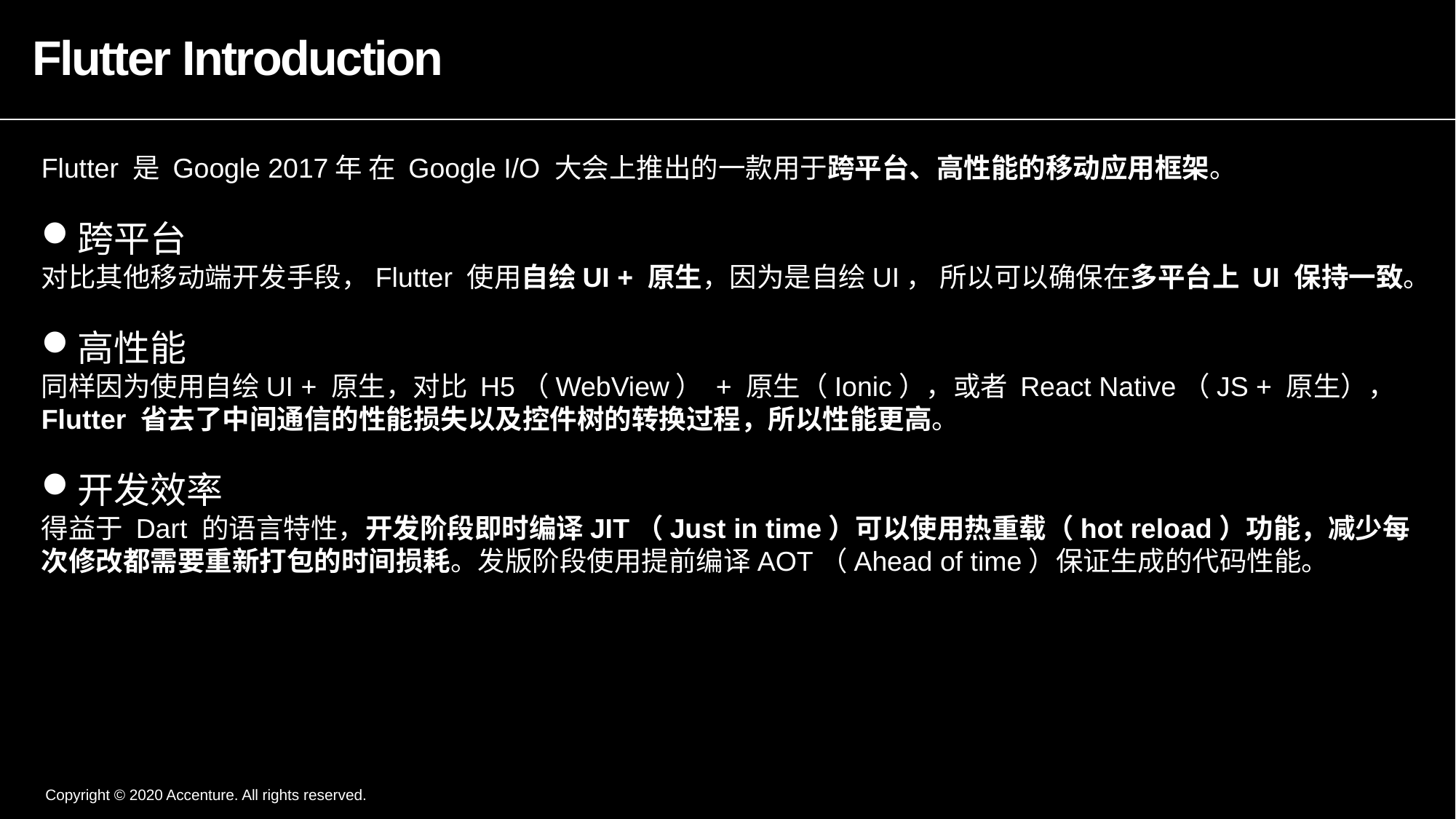

# Flutter Introduction
Flutter 是 Google 2017年 在 Google I/O 大会上推出的一款用于跨平台、高性能的移动应用框架。

跨平台
对比其他移动端开发手段，Flutter 使用自绘UI + 原生，因为是自绘UI， 所以可以确保在多平台上 UI 保持一致。

高性能
同样因为使用自绘UI + 原生，对比 H5（WebView） + 原生（Ionic），或者 React Native（JS + 原生），Flutter 省去了中间通信的性能损失以及控件树的转换过程，所以性能更高。

开发效率
得益于 Dart 的语言特性，开发阶段即时编译JIT（Just in time）可以使用热重载（hot reload）功能，减少每次修改都需要重新打包的时间损耗。发版阶段使用提前编译AOT（Ahead of time）保证生成的代码性能。